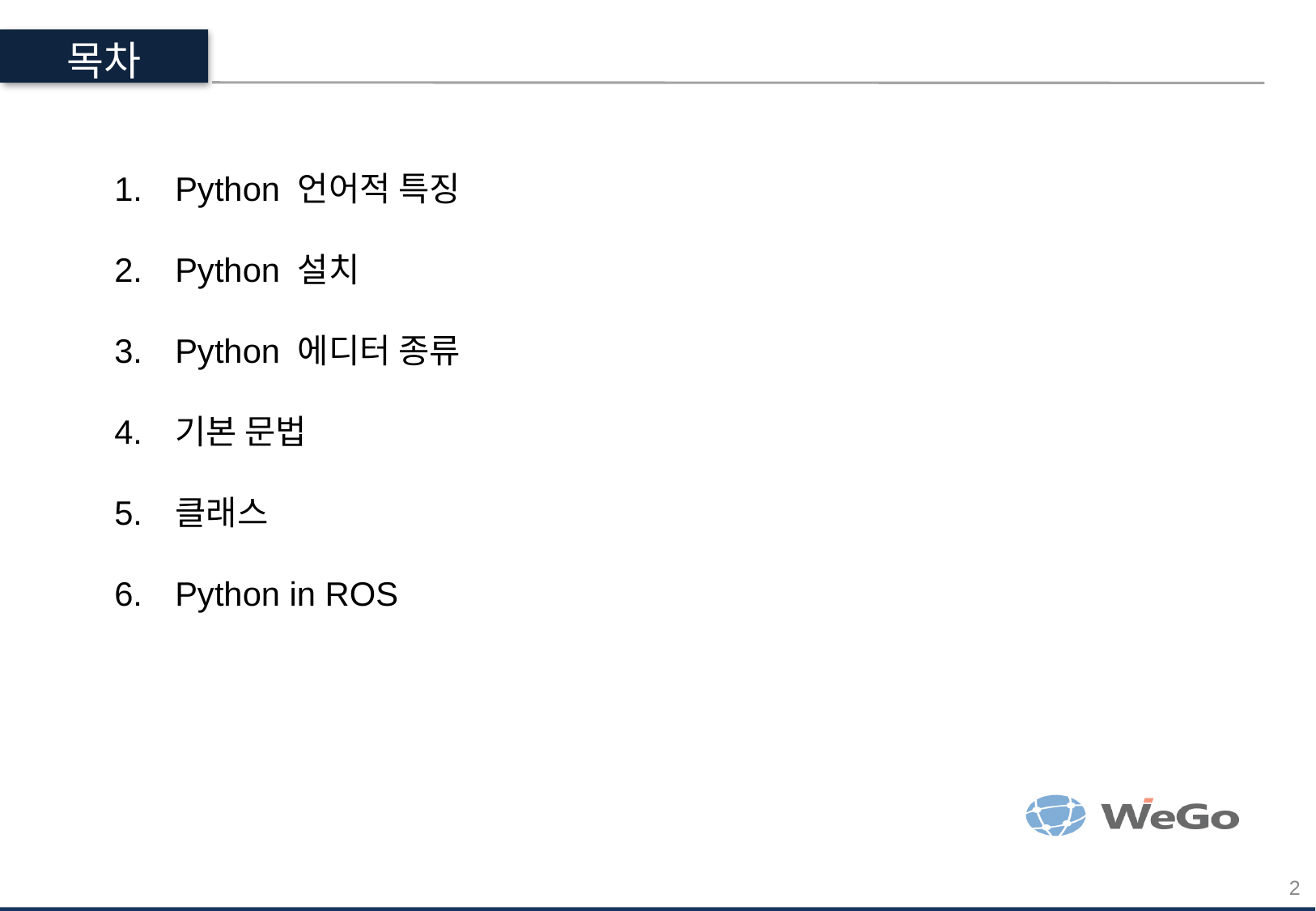

목차
Python 언어적 특징
Python 설치
Python 에디터 종류
기본 문법
클래스
Python in ROS

2